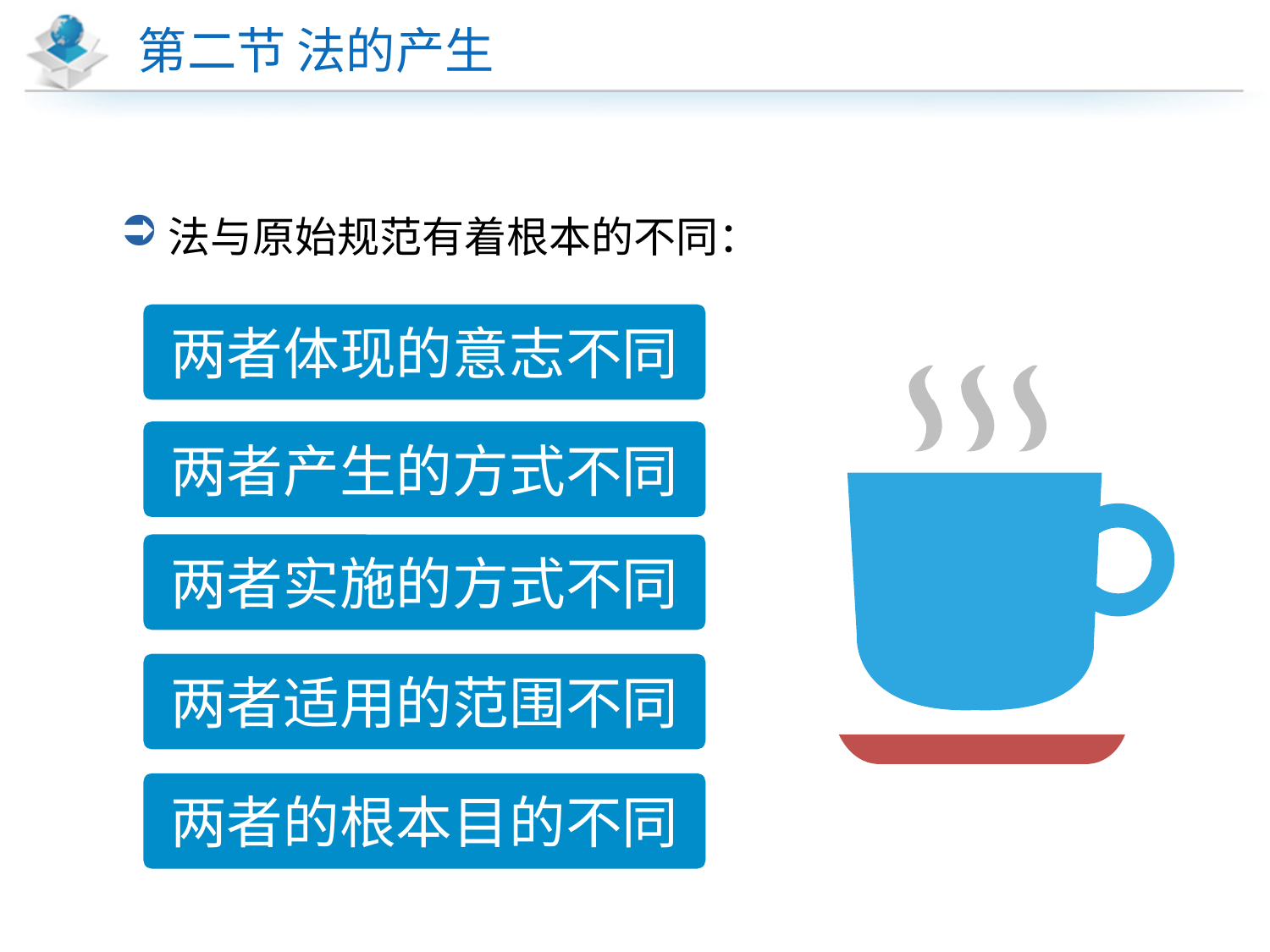

# 第二节 法的产生
法与原始规范有着根本的不同：
两者体现的意志不同

两者产生的方式不同
两者实施的方式不同
两者适用的范围不同
两者的根本目的不同